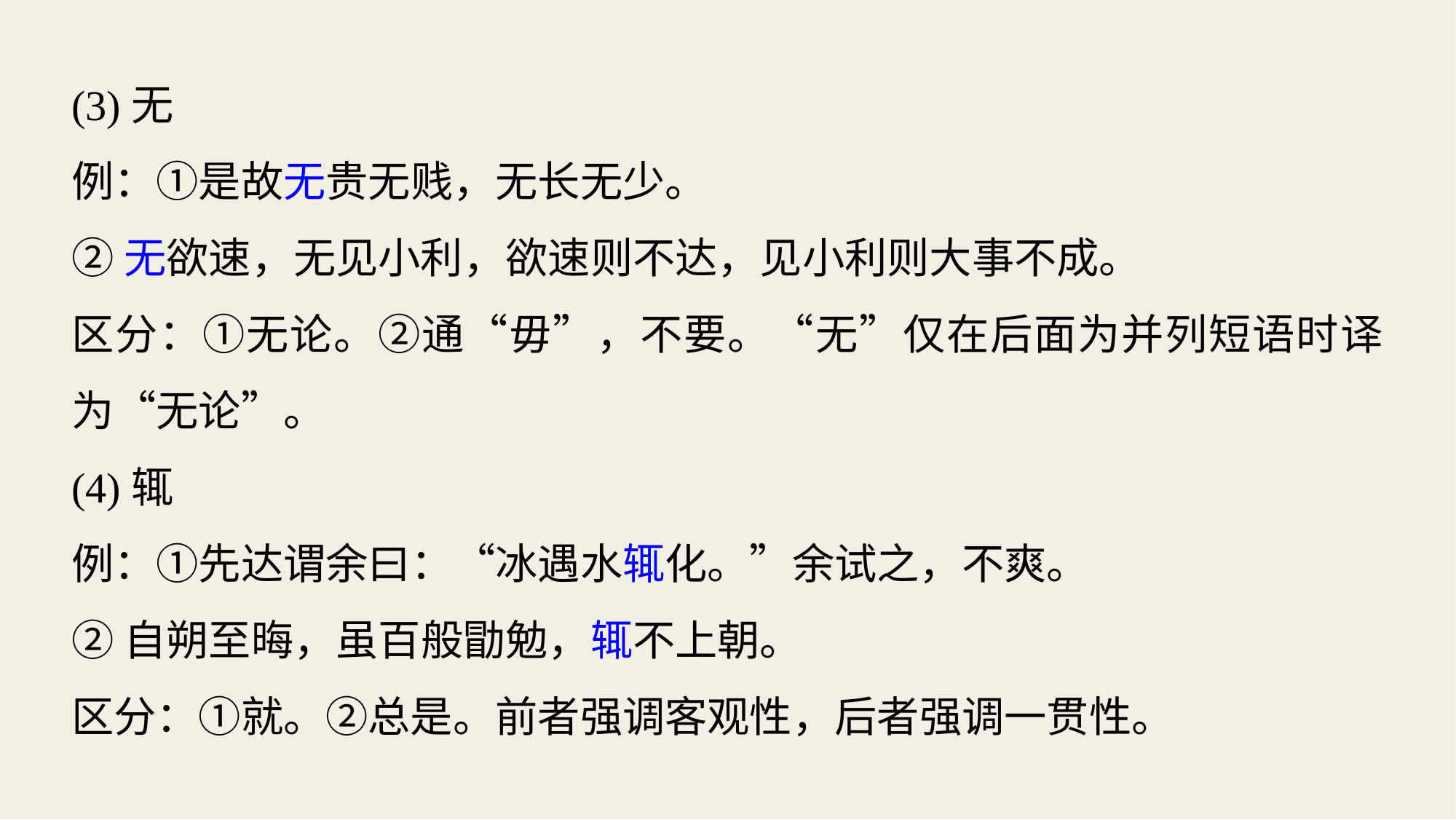

(3)无
例：①是故无贵无贱，无长无少。
②无欲速，无见小利，欲速则不达，见小利则大事不成。
区分：①无论。②通“毋”，不要。“无”仅在后面为并列短语时译为“无论”。
(4)辄
例：①先达谓余曰：“冰遇水辄化。”余试之，不爽。
②自朔至晦，虽百般勖勉，辄不上朝。
区分：①就。②总是。前者强调客观性，后者强调一贯性。